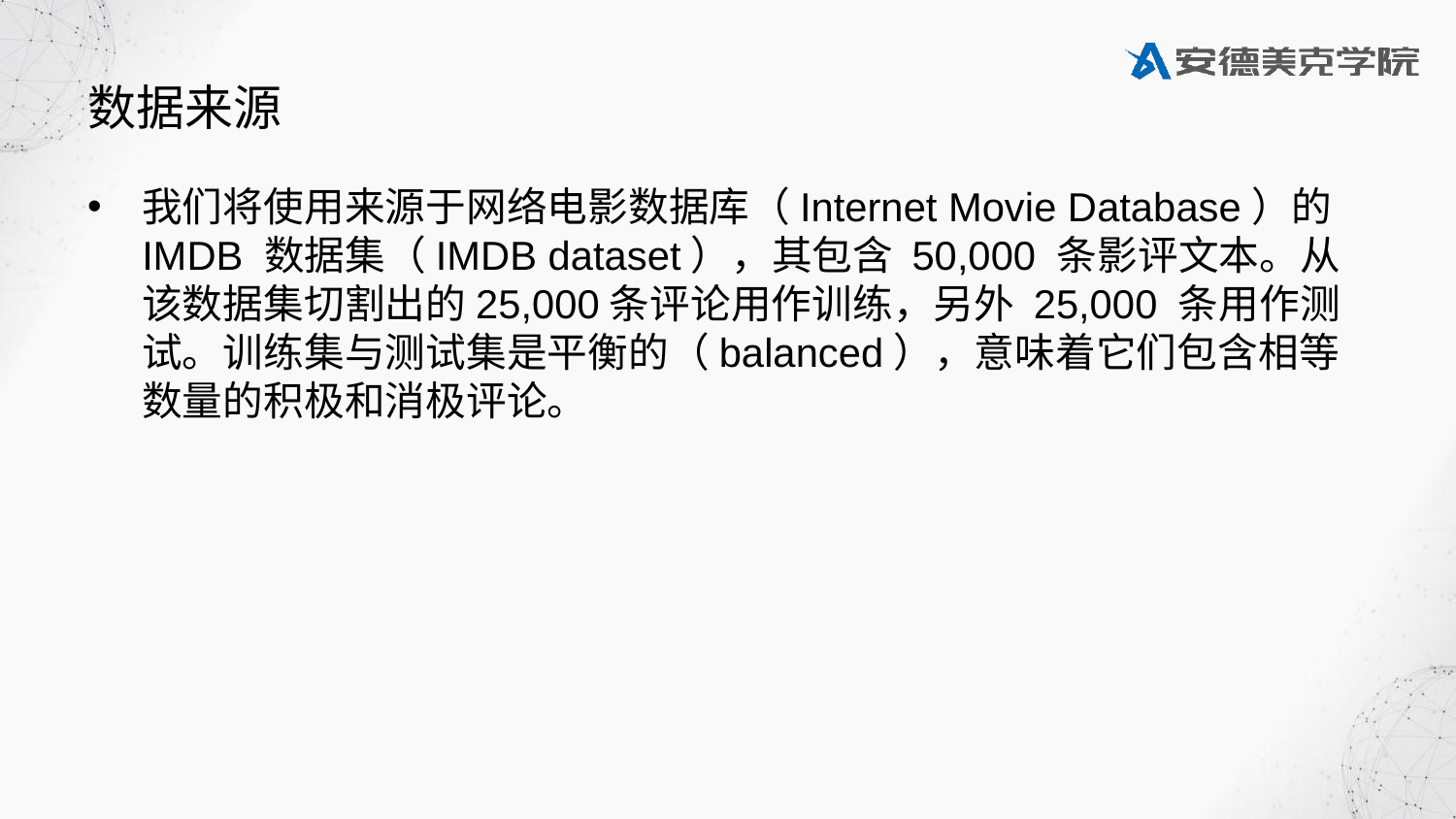

# 数据来源
我们将使用来源于网络电影数据库（Internet Movie Database）的 IMDB 数据集（IMDB dataset），其包含 50,000 条影评文本。从该数据集切割出的25,000条评论用作训练，另外 25,000 条用作测试。训练集与测试集是平衡的（balanced），意味着它们包含相等数量的积极和消极评论。